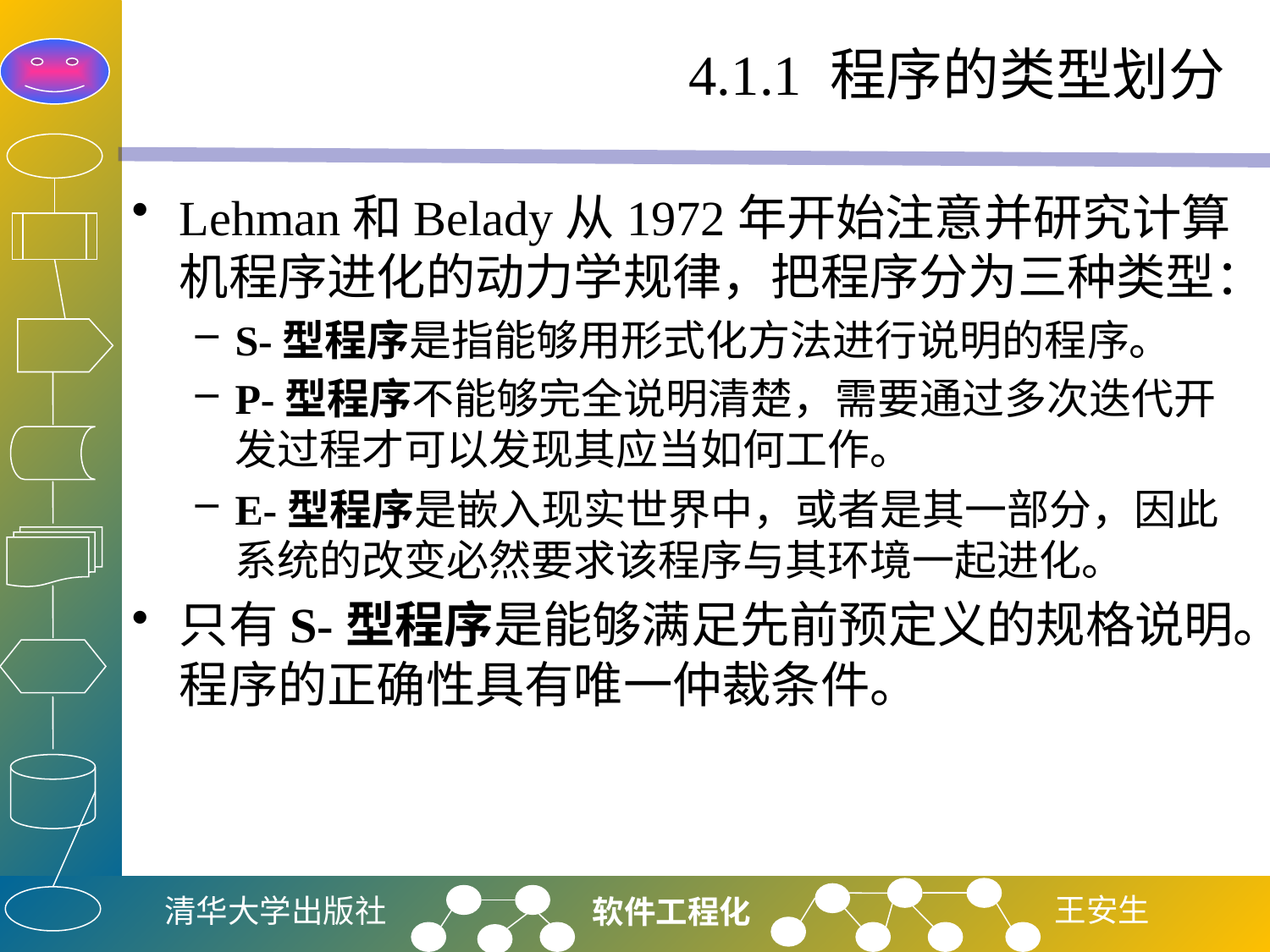

# 4.1.1 程序的类型划分
Lehman和Belady从1972年开始注意并研究计算机程序进化的动力学规律，把程序分为三种类型：
S-型程序是指能够用形式化方法进行说明的程序。
P-型程序不能够完全说明清楚，需要通过多次迭代开发过程才可以发现其应当如何工作。
E-型程序是嵌入现实世界中，或者是其一部分，因此系统的改变必然要求该程序与其环境一起进化。
只有S-型程序是能够满足先前预定义的规格说明。程序的正确性具有唯一仲裁条件。